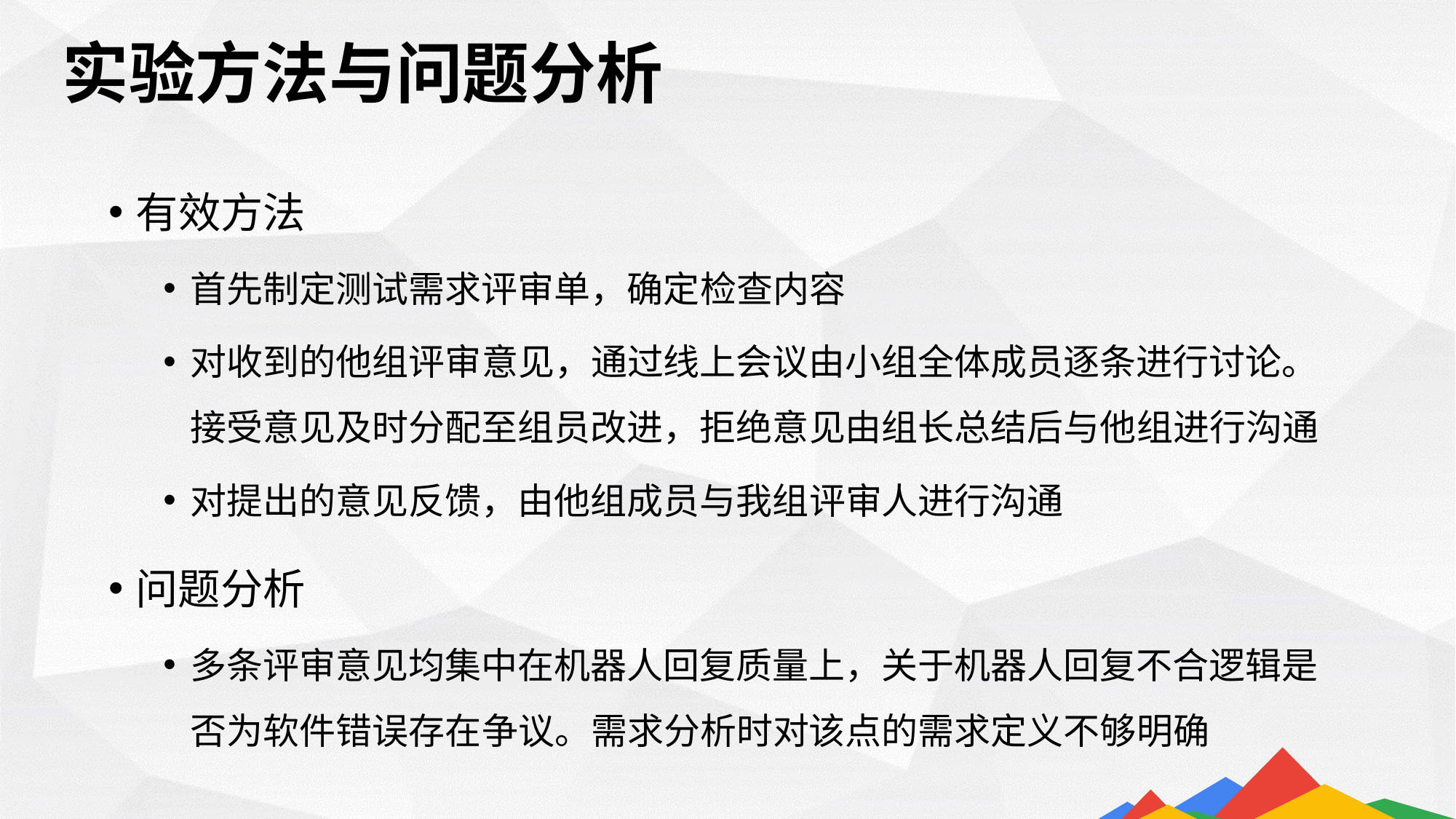

实验方法与问题分析
有效方法
首先制定测试需求评审单，确定检查内容
对收到的他组评审意见，通过线上会议由小组全体成员逐条进行讨论。接受意见及时分配至组员改进，拒绝意见由组长总结后与他组进行沟通
对提出的意见反馈，由他组成员与我组评审人进行沟通
问题分析
多条评审意见均集中在机器人回复质量上，关于机器人回复不合逻辑是否为软件错误存在争议。需求分析时对该点的需求定义不够明确